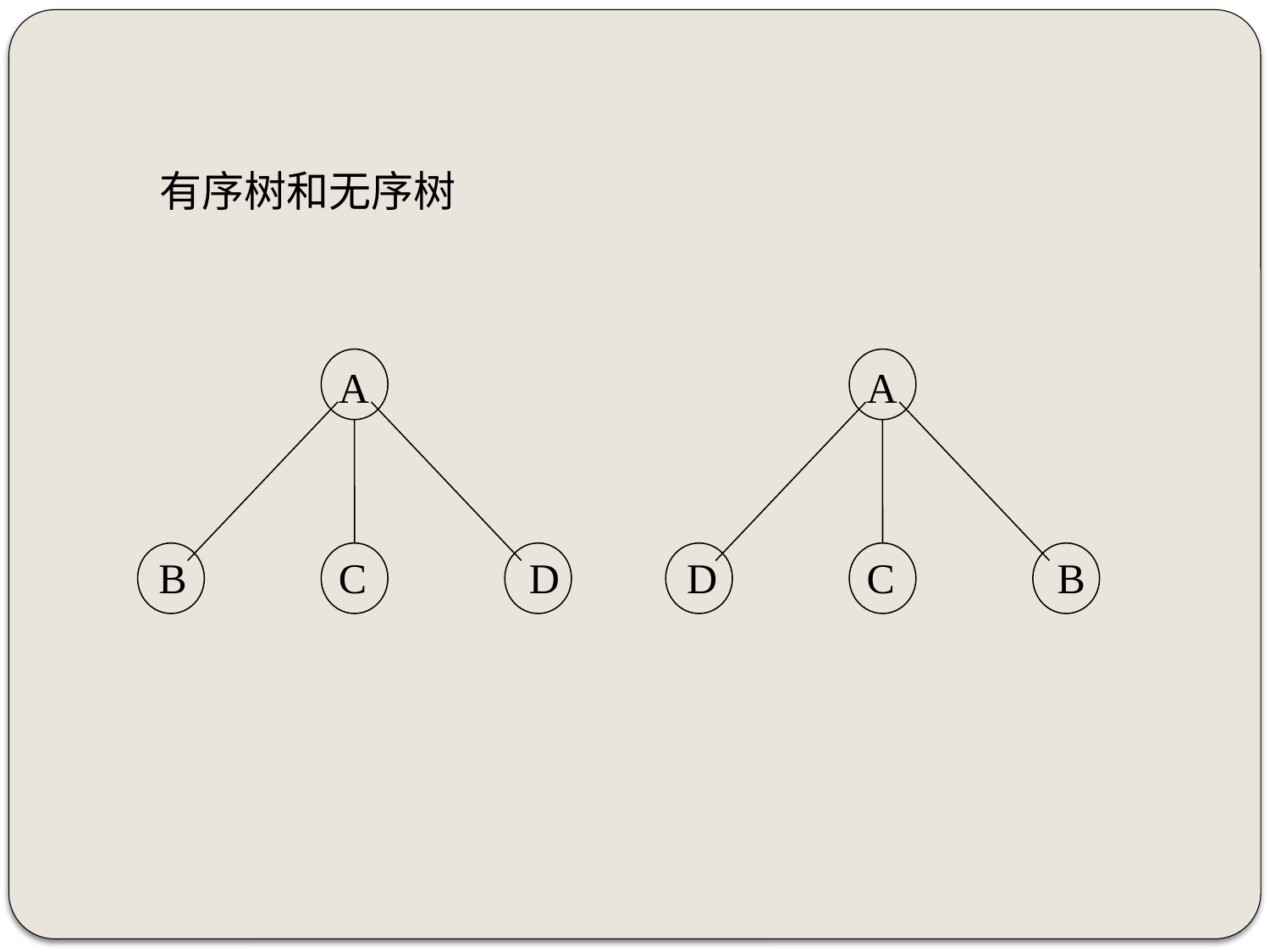

有序树和无序树

A
B
C
D

A
D
C
B